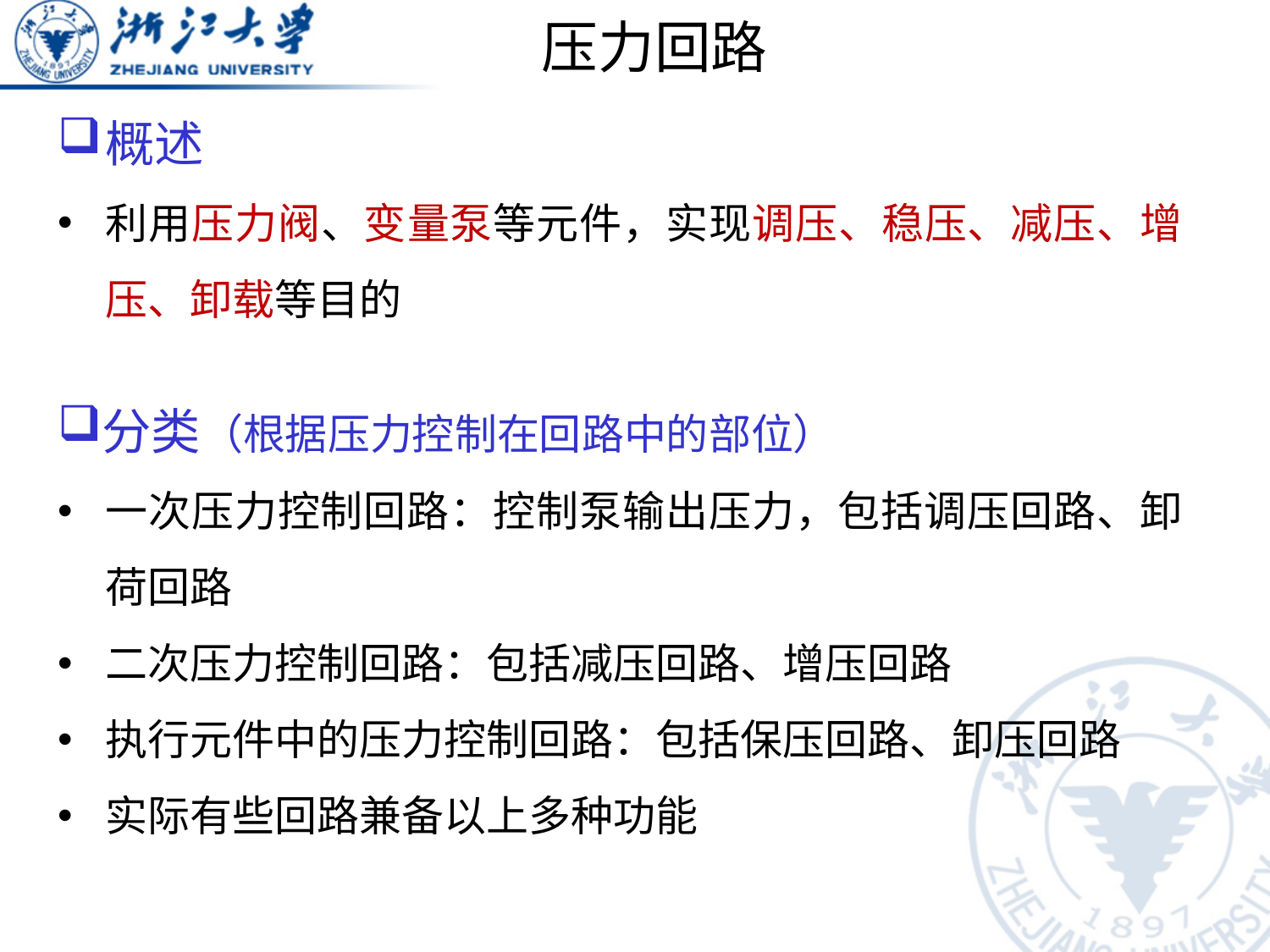

# 压力回路
概述
利用压力阀、变量泵等元件，实现调压、稳压、减压、增压、卸载等目的

分类（根据压力控制在回路中的部位）
一次压力控制回路：控制泵输出压力，包括调压回路、卸荷回路
二次压力控制回路：包括减压回路、增压回路
执行元件中的压力控制回路：包括保压回路、卸压回路
实际有些回路兼备以上多种功能